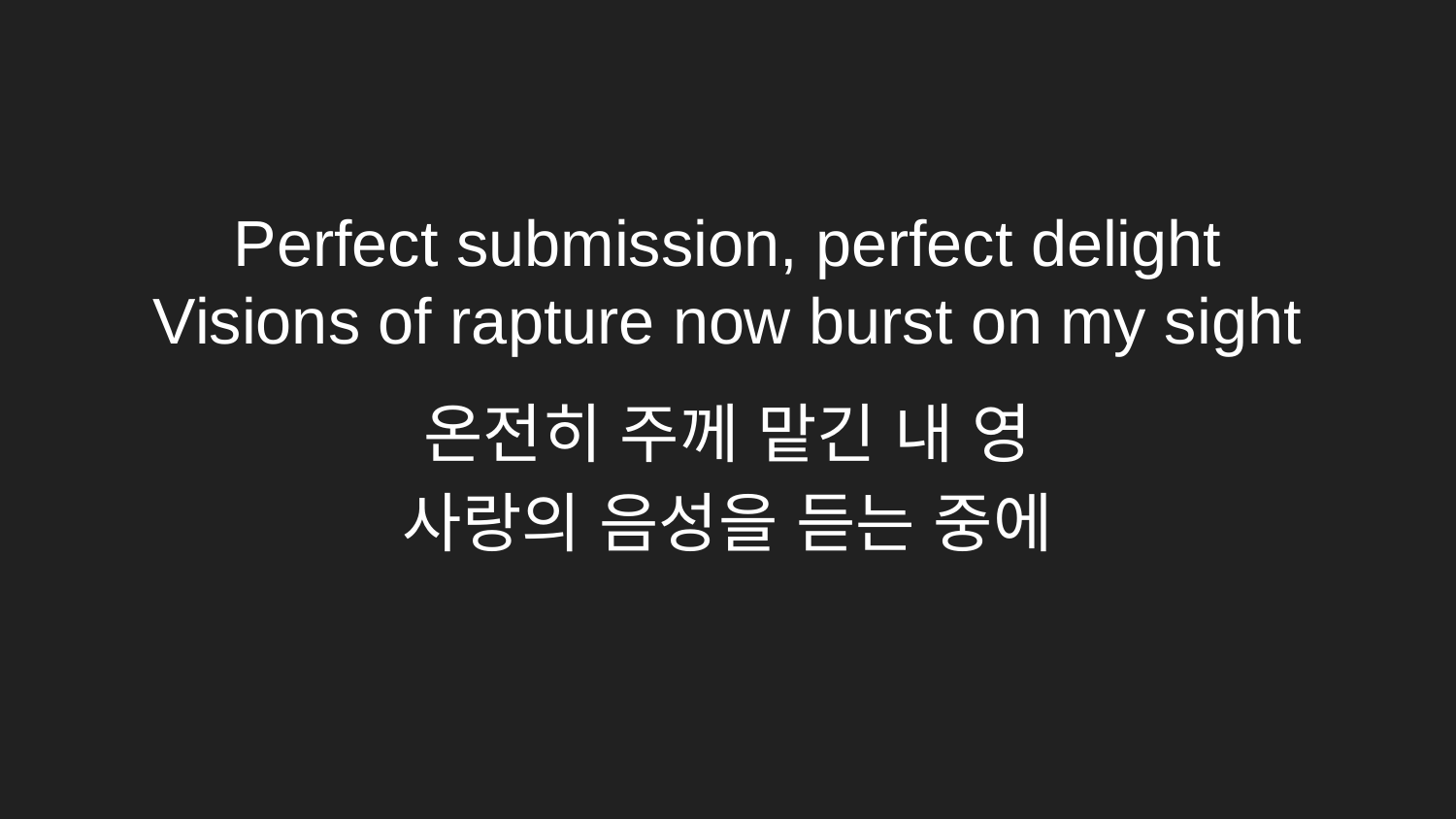

# Perfect submission, perfect delight Visions of rapture now burst on my sight
온전히 주께 맡긴 내 영
사랑의 음성을 듣는 중에